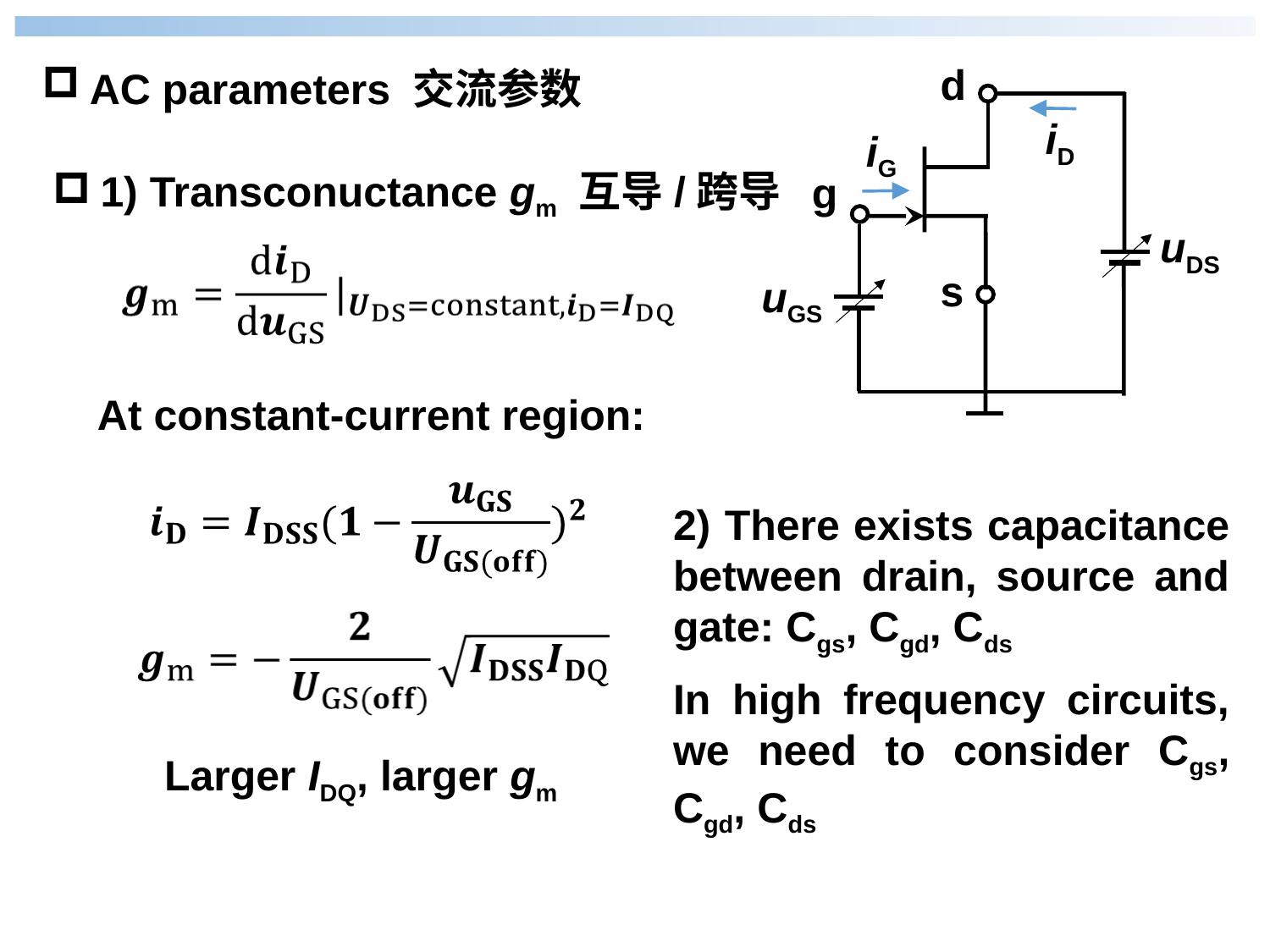

d

g
s

uDS
uGS
iD
iG
AC parameters 交流参数
1) Transconuctance gm 互导/跨导

At constant-current region:

2) There exists capacitance between drain, source and gate: Cgs, Cgd, Cds

In high frequency circuits, we need to consider Cgs, Cgd, Cds
Larger IDQ, larger gm